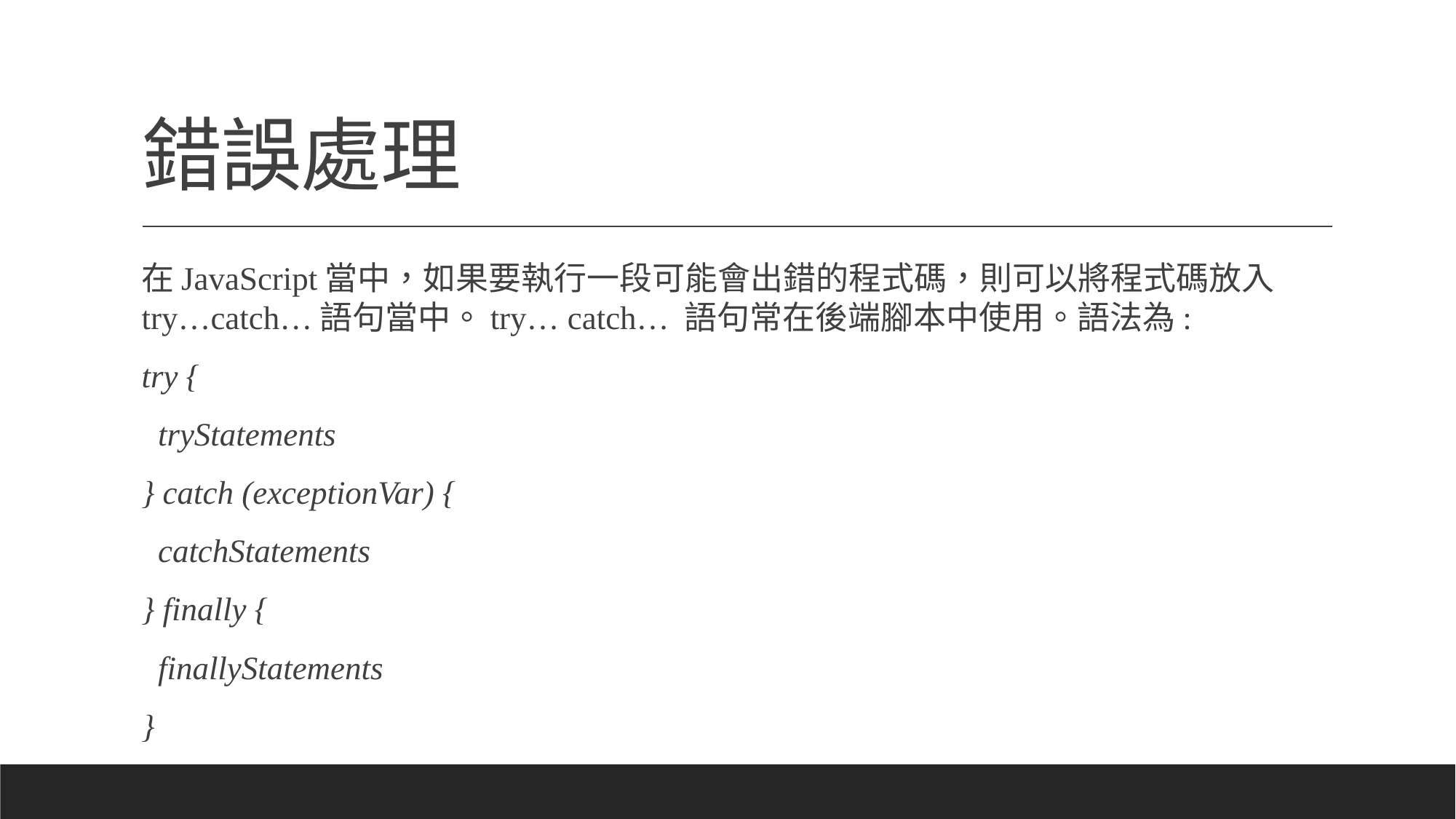

# 錯誤處理
在JavaScript當中，如果要執行一段可能會出錯的程式碼，則可以將程式碼放入try…catch…語句當中。try… catch… 語句常在後端腳本中使用。語法為:
try {
  tryStatements
} catch (exceptionVar) {
  catchStatements
} finally {
  finallyStatements
}